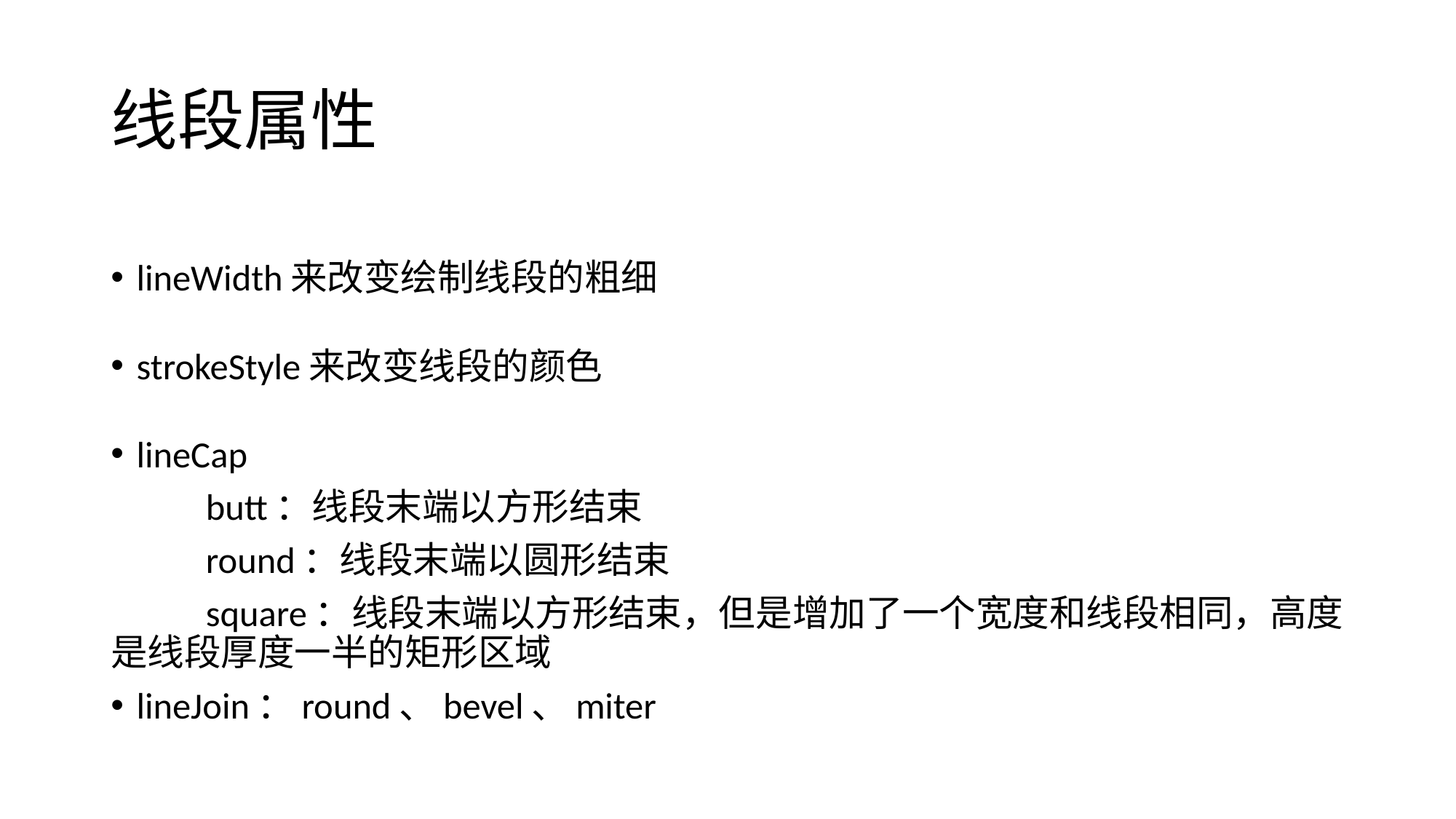

# 线段属性
lineWidth来改变绘制线段的粗细
strokeStyle来改变线段的颜色
lineCap
	butt：线段末端以方形结束
	round：线段末端以圆形结束
	square：线段末端以方形结束，但是增加了一个宽度和线段相同，高度是线段厚度一半的矩形区域
lineJoin：round、bevel、miter